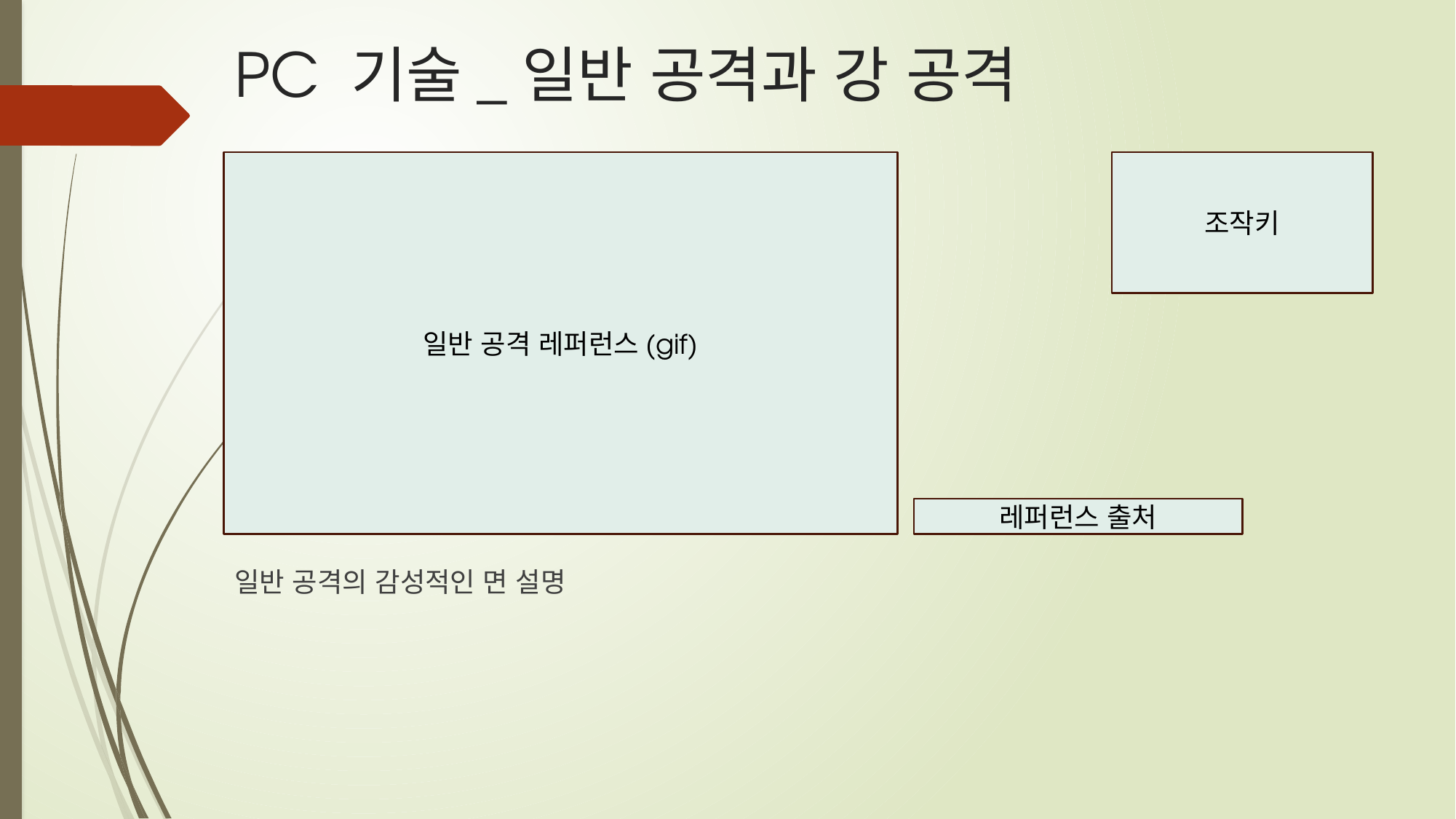

# PC 기술_일반 공격과 강 공격
일반 공격 레퍼런스(gif)
조작키
레퍼런스 출처
일반 공격의 감성적인 면 설명